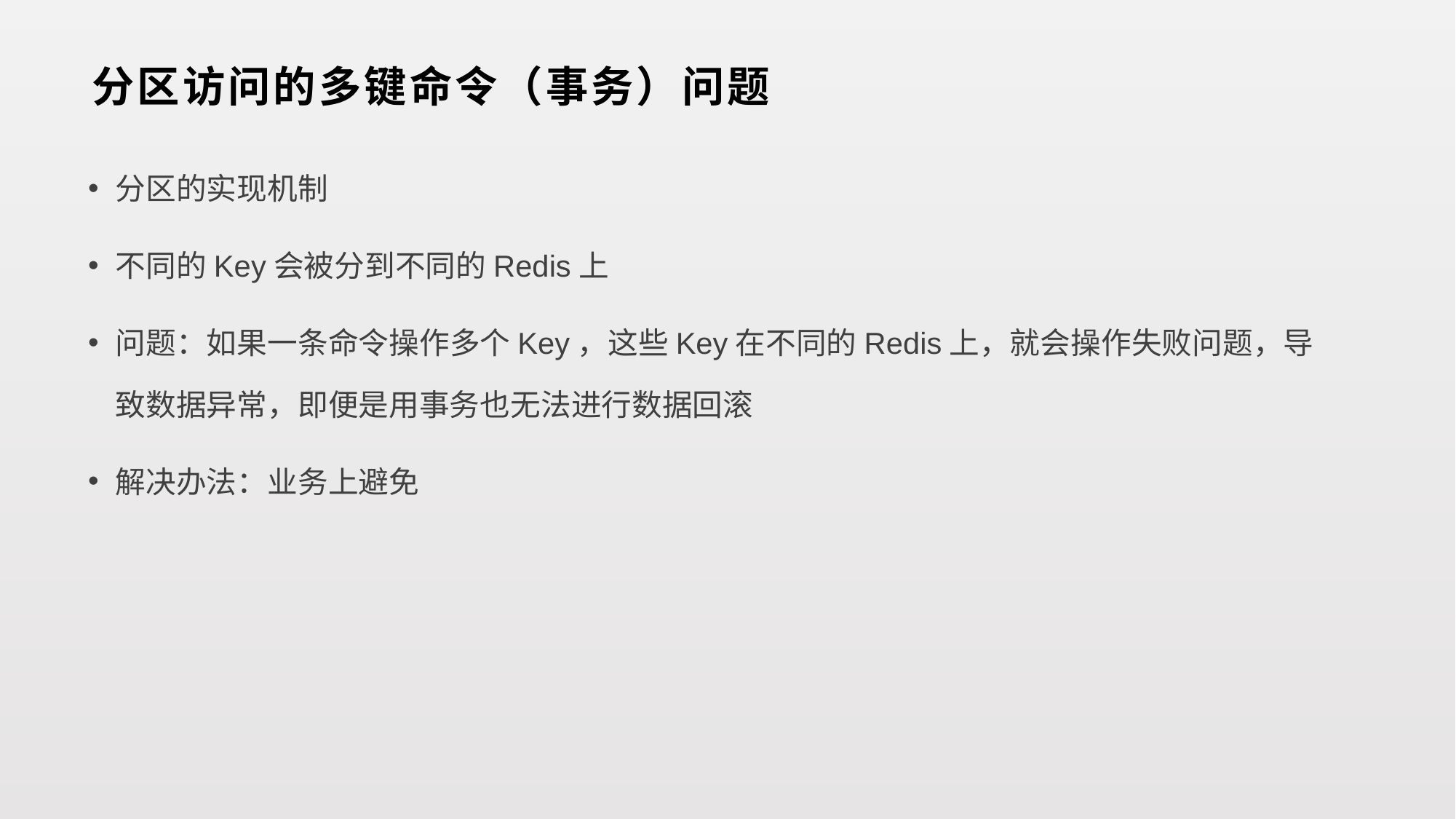

分区访问的多键命令（事务）问题
分区的实现机制
不同的Key会被分到不同的Redis上
问题：如果一条命令操作多个Key，这些Key在不同的Redis上，就会操作失败问题，导致数据异常，即便是用事务也无法进行数据回滚
解决办法：业务上避免